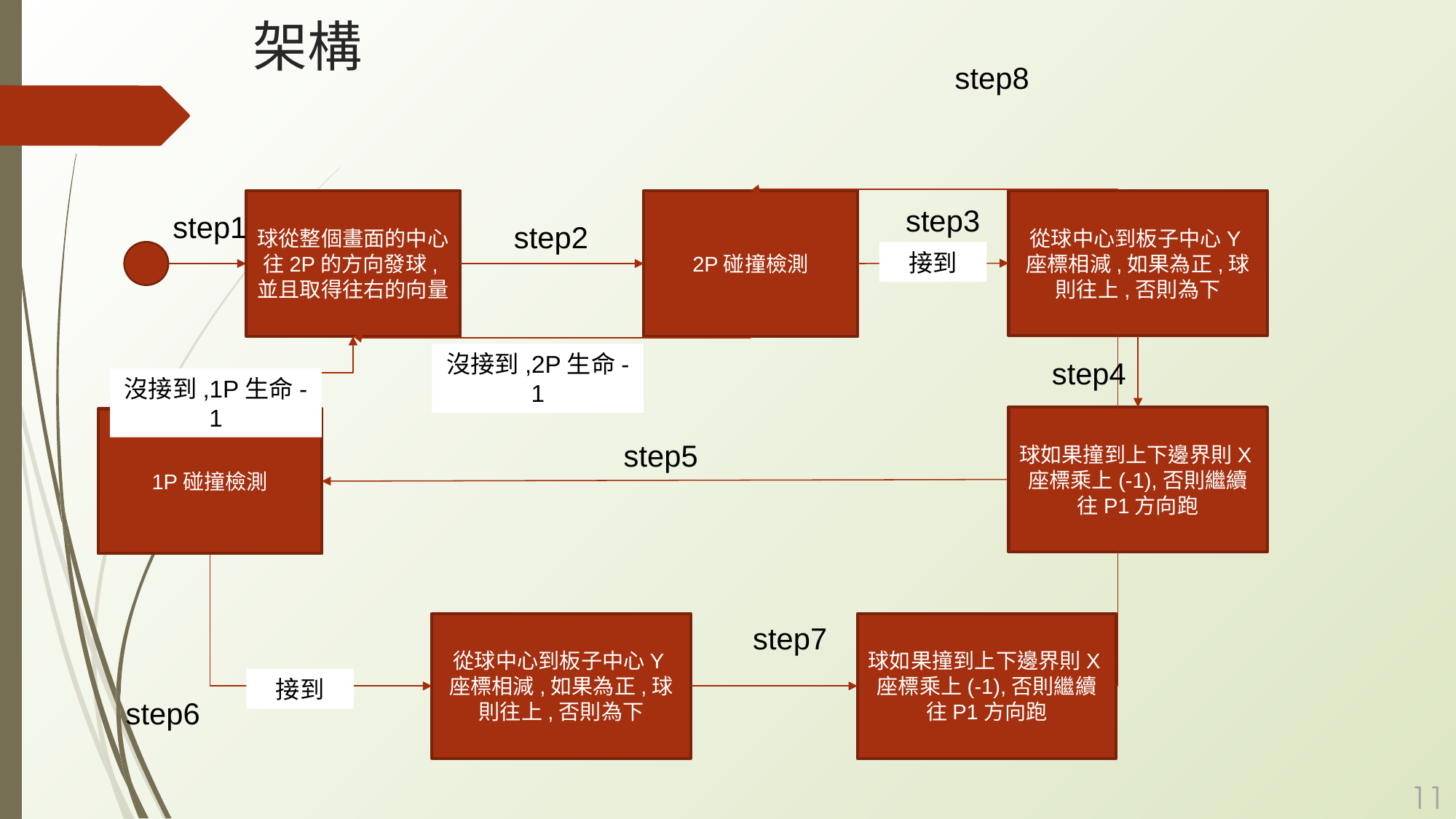

# 架構
step8
球從整個畫面的中心往2P的方向發球,並且取得往右的向量
2P碰撞檢測
從球中心到板子中心Y座標相減,如果為正,球則往上,否則為下
step3
step1
step2

接到
沒接到,2P生命-1
step4
沒接到,1P生命-1
球如果撞到上下邊界則X座標乘上(-1),否則繼續往P1方向跑
1P碰撞檢測
step5
從球中心到板子中心Y座標相減,如果為正,球則往上,否則為下
球如果撞到上下邊界則X座標乘上(-1),否則繼續往P1方向跑
step7
接到
step6
11